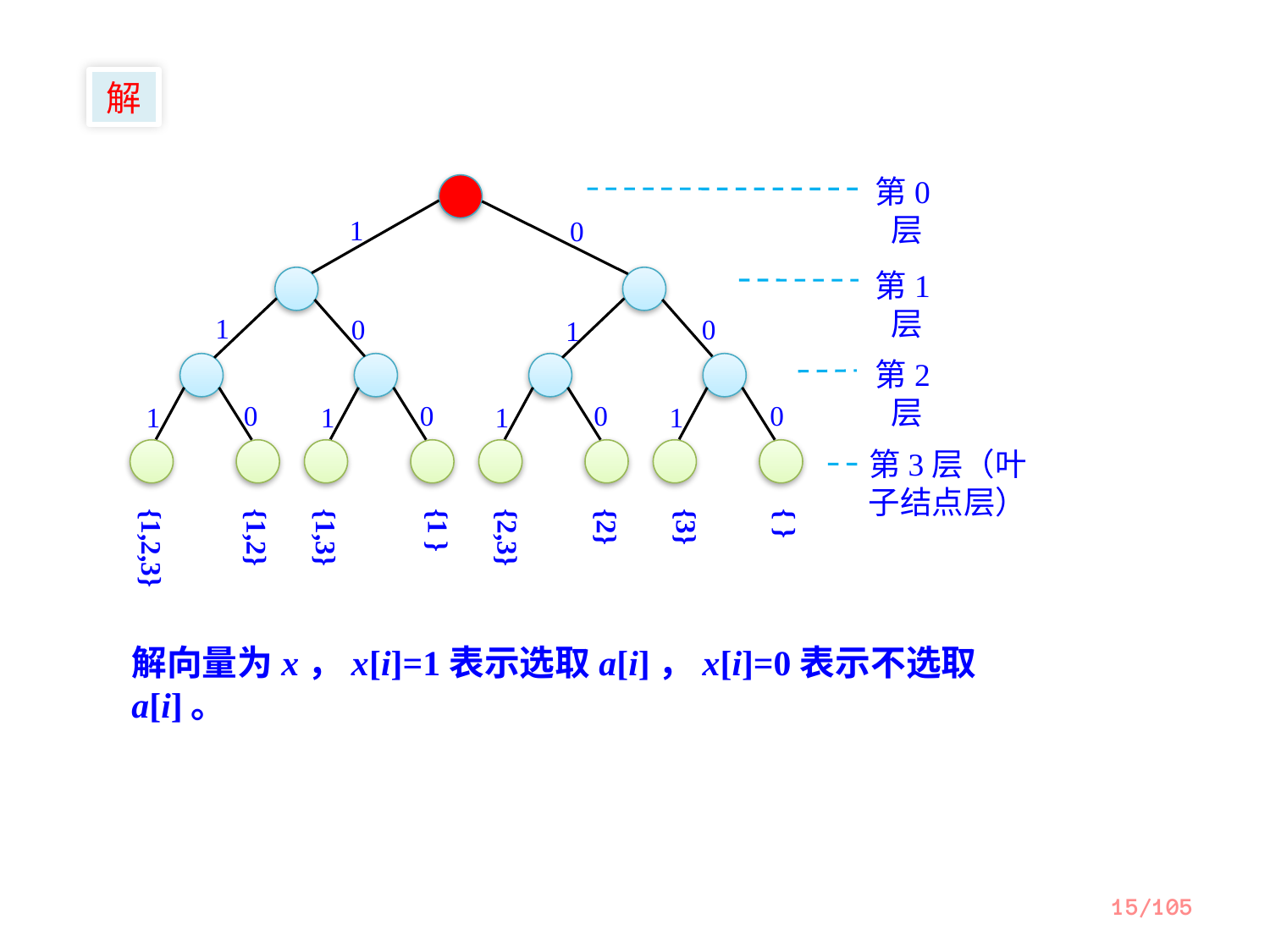

解
第0层

1
0
第1层

1
0
0
1

第2层

0
0
0
0
1
1
1
1

第3层（叶子结点层）

{1,2,3}
{1,2}
{1,3}
{1 }
{2}
{3}
{ }
{2,3}
解向量为x，x[i]=1表示选取a[i]，x[i]=0表示不选取a[i]。
15/105